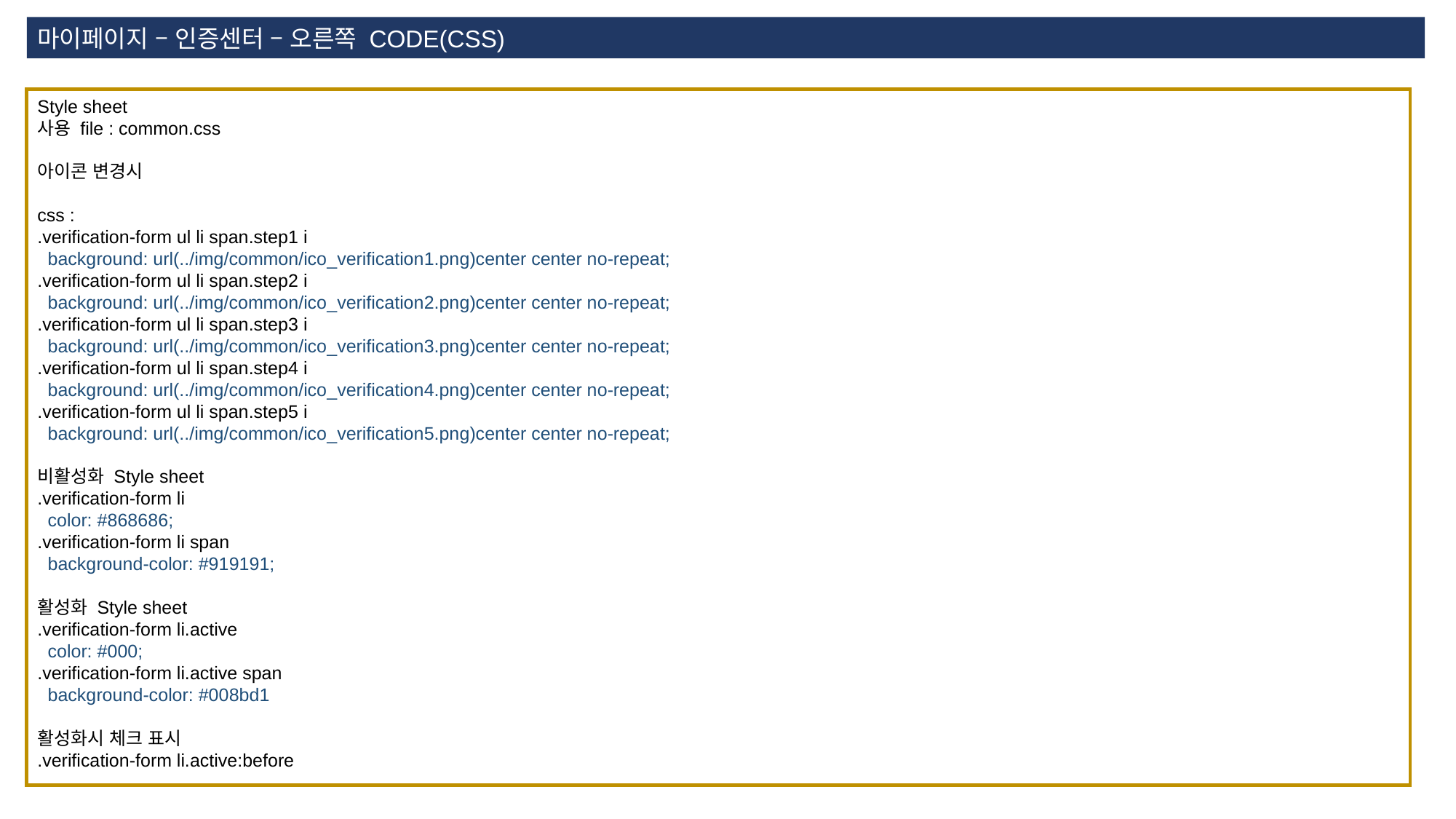

마이페이지 – 인증센터 – 오른쪽 CODE(CSS)
Style sheet
사용 file : common.css

아이콘 변경시

css :
.verification-form ul li span.step1 i
  background: url(../img/common/ico_verification1.png)center center no-repeat;
.verification-form ul li span.step2 i
  background: url(../img/common/ico_verification2.png)center center no-repeat;
.verification-form ul li span.step3 i
  background: url(../img/common/ico_verification3.png)center center no-repeat;
.verification-form ul li span.step4 i
  background: url(../img/common/ico_verification4.png)center center no-repeat;
.verification-form ul li span.step5 i
  background: url(../img/common/ico_verification5.png)center center no-repeat;

비활성화 Style sheet
.verification-form li
  color: #868686;
.verification-form li span
  background-color: #919191;

활성화 Style sheet
.verification-form li.active
  color: #000;
.verification-form li.active span
  background-color: #008bd1

활성화시 체크 표시
.verification-form li.active:before